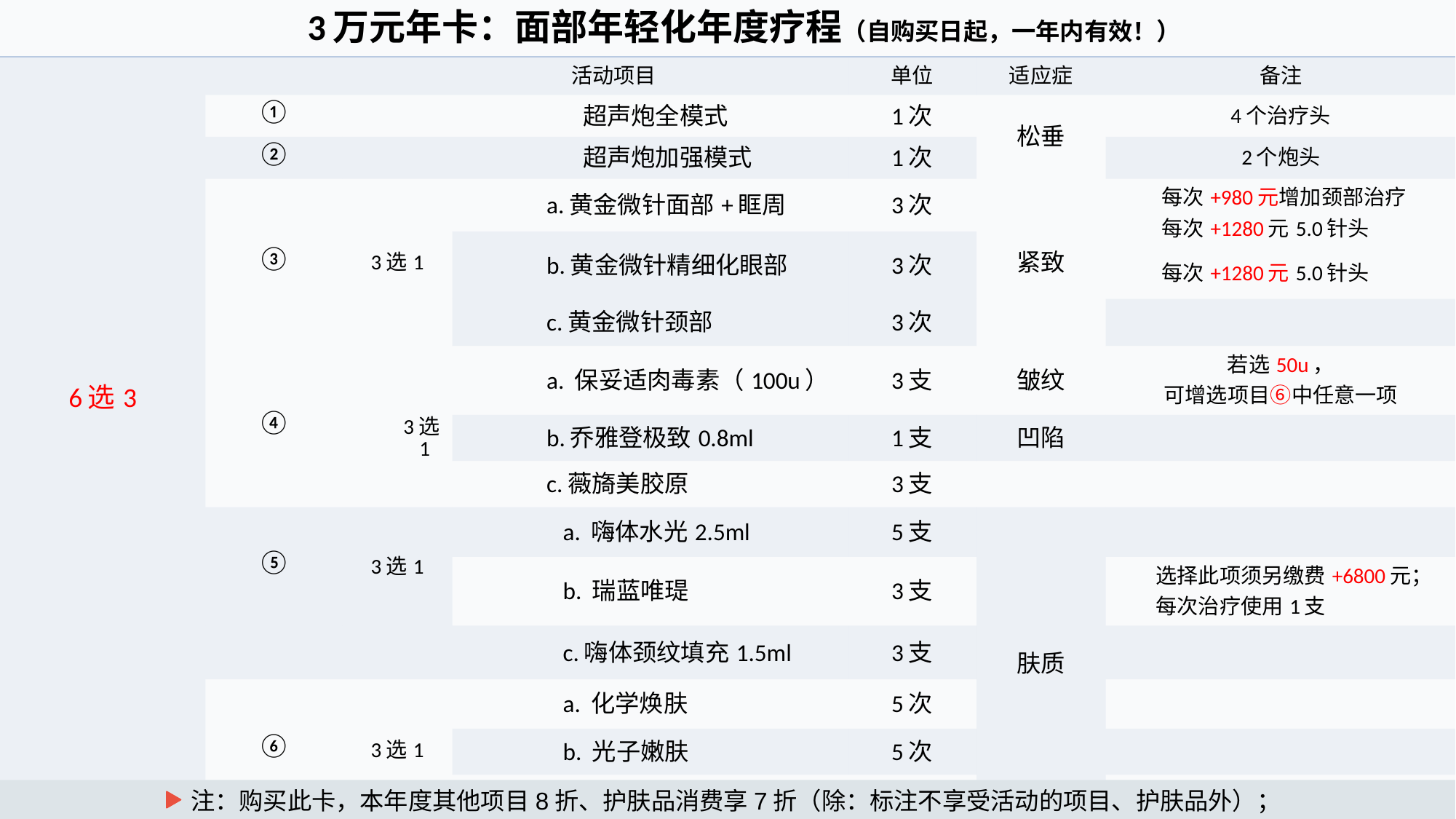

| 3万元年卡：面部年轻化年度疗程（自购买日起，一年内有效！） |  |  |  |  |  |  |
| --- | --- | --- | --- | --- | --- | --- |
| 6选3 | 活动项目 |  |  | 单位 | 适应症 | 备注 |
|  | ① | 超声炮全模式 |  | 1次 | 松垂 | 4个治疗头 |
|  | ② | 超声炮加强模式 |  | 1次 |  | 2个炮头 |
|  | ③ | 3选1 | a.黄金微针面部+眶周 | 3次 | 紧致 | 每次+980元增加颈部治疗 每次+1280元5.0针头 |
|  |  |  | b.黄金微针精细化眼部 | 3次 |  |  |
|  |  |  |  |  |  | 每次+1280元5.0针头 |
|  |  |  | c.黄金微针颈部 | 3次 |  |  |
|  | ④ | 3选1 | a. 保妥适肉毒素（100u） | 3支 | 皱纹 | 若选50u， 可增选项目⑥中任意一项 |
|  |  |  | b.乔雅登极致0.8ml | 1支 | 凹陷 |  |
|  |  |  | c.薇旖美胶原 | 3支 |  |  |
|  | ⑤ | 3选1 | a. 嗨体水光2.5ml | 5支 | 肤质 |  |
|  |  |  | b. 瑞蓝唯瑅 | 3支 |  | 选择此项须另缴费+6800元； 每次治疗使用1支 |
|  |  |  | c.嗨体颈纹填充1.5ml | 3支 |  |  |
|  | ⑥ | 3选1 | a. 化学焕肤 | 5次 |  |  |
|  |  |  | b. 光子嫩肤 | 5次 |  |  |
|  |  |  | c.调Q | 5次 |  |  |
注：购买此卡，本年度其他项目8折、护肤品消费享7折（除：标注不享受活动的项目、护肤品外）；